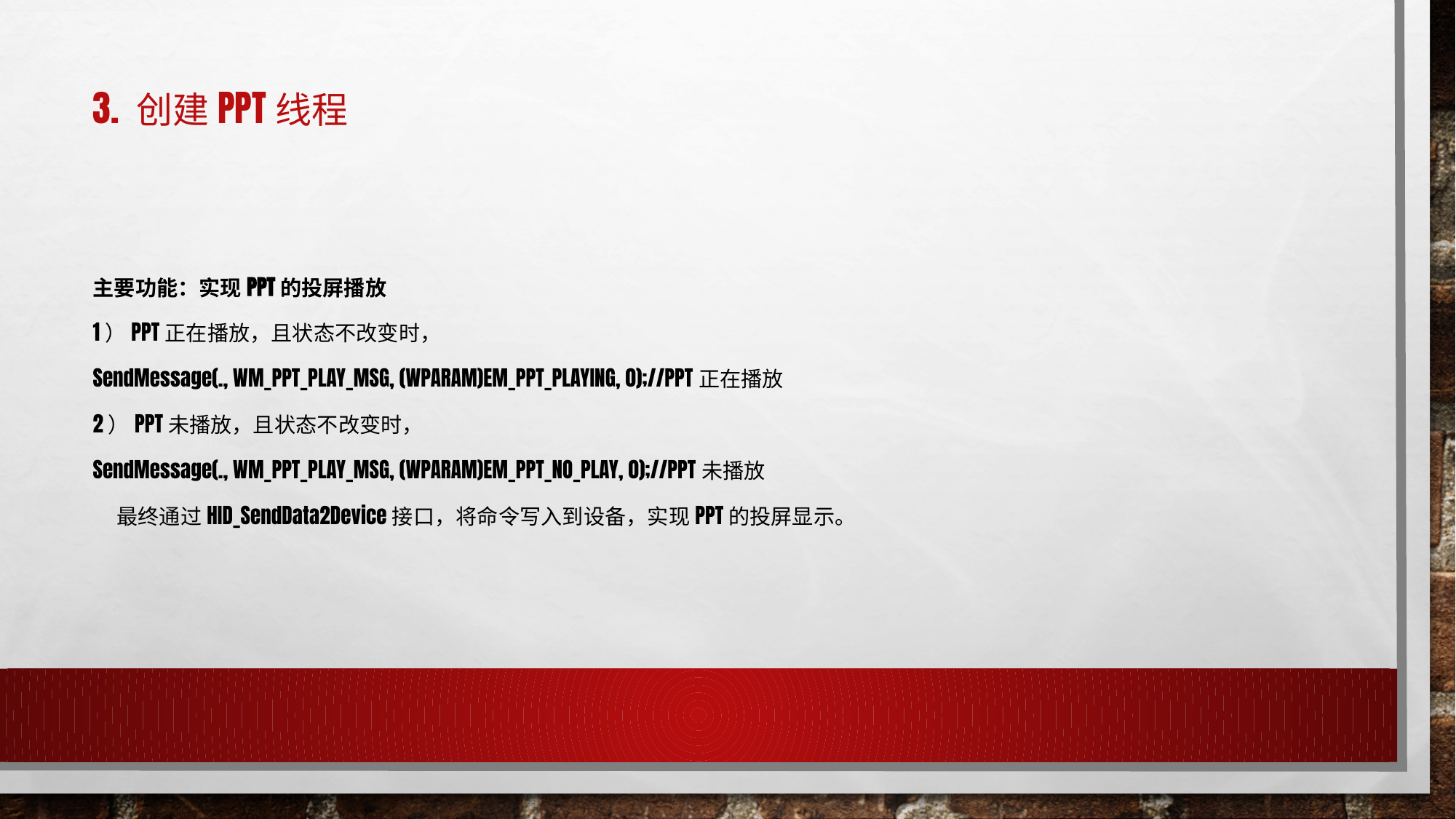

# 3. 创建PPT线程
主要功能：实现PPT的投屏播放
1）PPT正在播放，且状态不改变时，
SendMessage(., WM_PPT_PLAY_MSG, (WPARAM)EM_PPT_PLAYING, 0);//PPT正在播放
2）PPT未播放，且状态不改变时，
SendMessage(., WM_PPT_PLAY_MSG, (WPARAM)EM_PPT_NO_PLAY, 0);//PPT未播放
    最终通过HID_SendData2Device接口，将命令写入到设备，实现PPT的投屏显示。